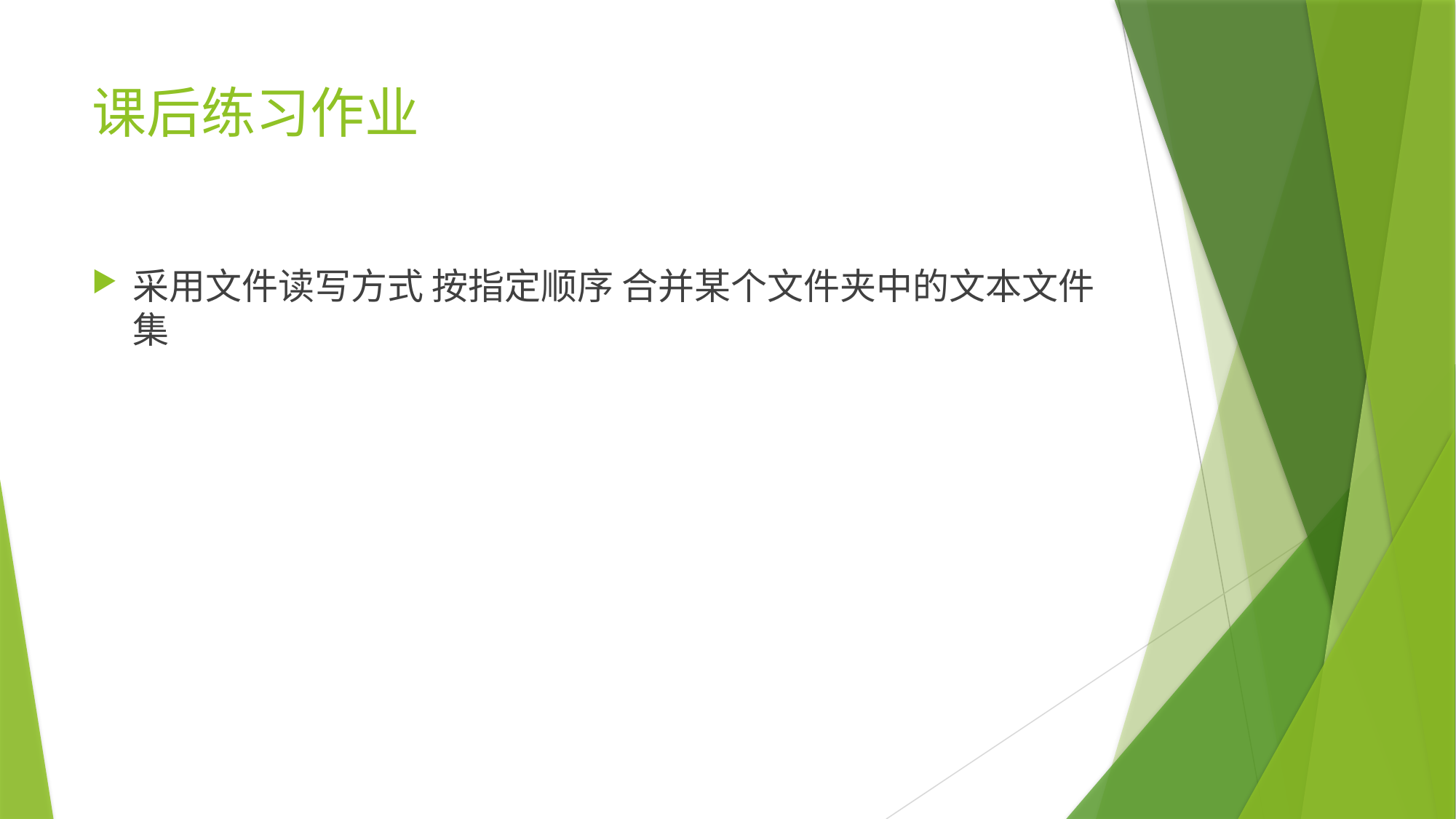

# 课后练习作业
采用文件读写方式 按指定顺序 合并某个文件夹中的文本文件集